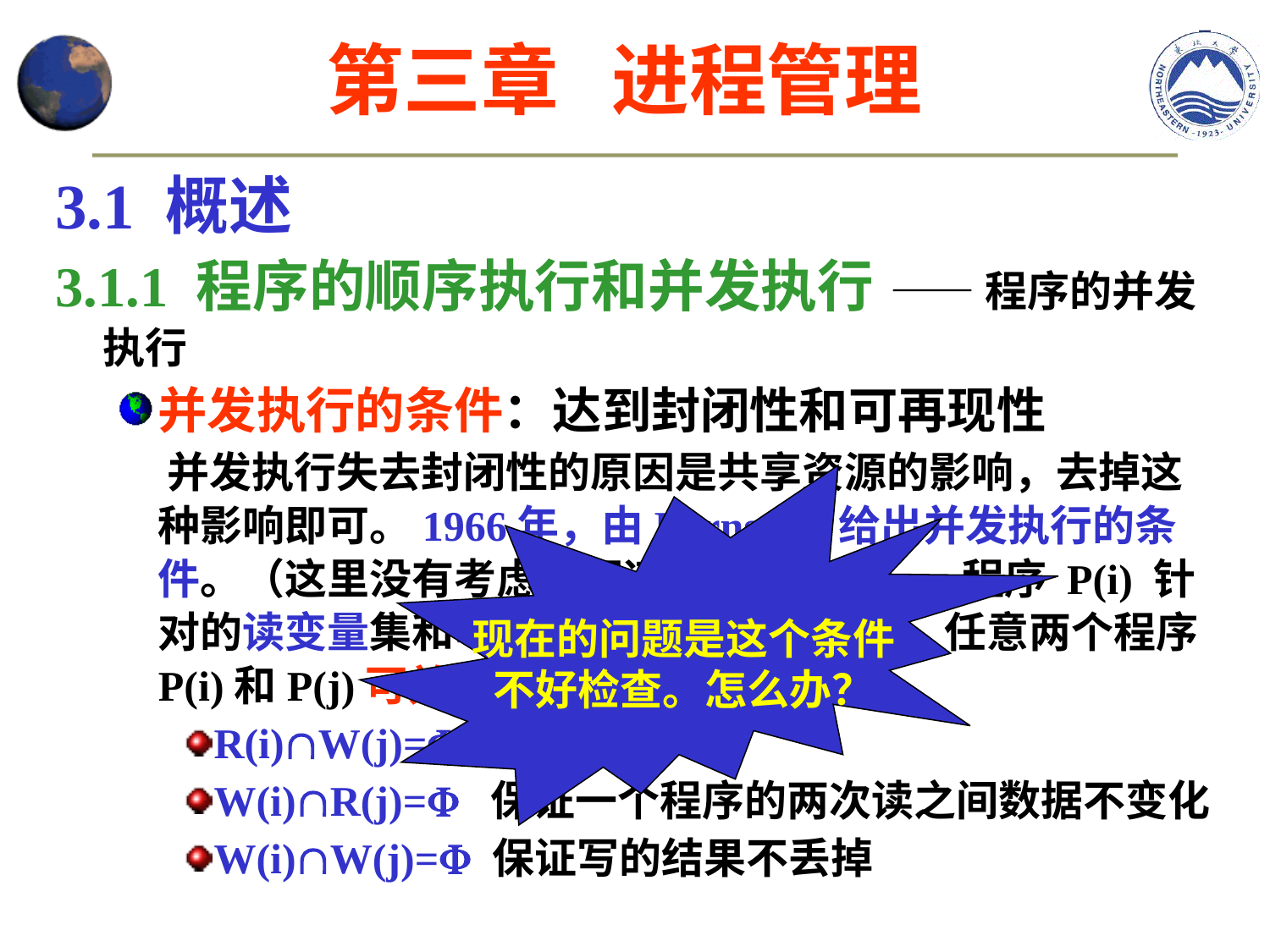

第三章   进程管理
3.1 概述
3.1.1 程序的顺序执行和并发执行  —— 程序的并发执行
并发执行的条件：达到封闭性和可再现性
     并发执行失去封闭性的原因是共享资源的影响，去掉这种影响即可。1966年，由Bernstein给出并发执行的条件。（这里没有考虑执行速度的影响。）。程序 P(i) 针对的读变量集和写变量集为R(i)和W(i)。任意两个程序P(i)和P(j)可并发的条件：
R(i)∩W(j)=Φ
W(i)∩R(j)=Φ  保证一个程序的两次读之间数据不变化
W(i)∩W(j)=Φ 保证写的结果不丢掉

现在的问题是这个条件
不好检查。怎么办？